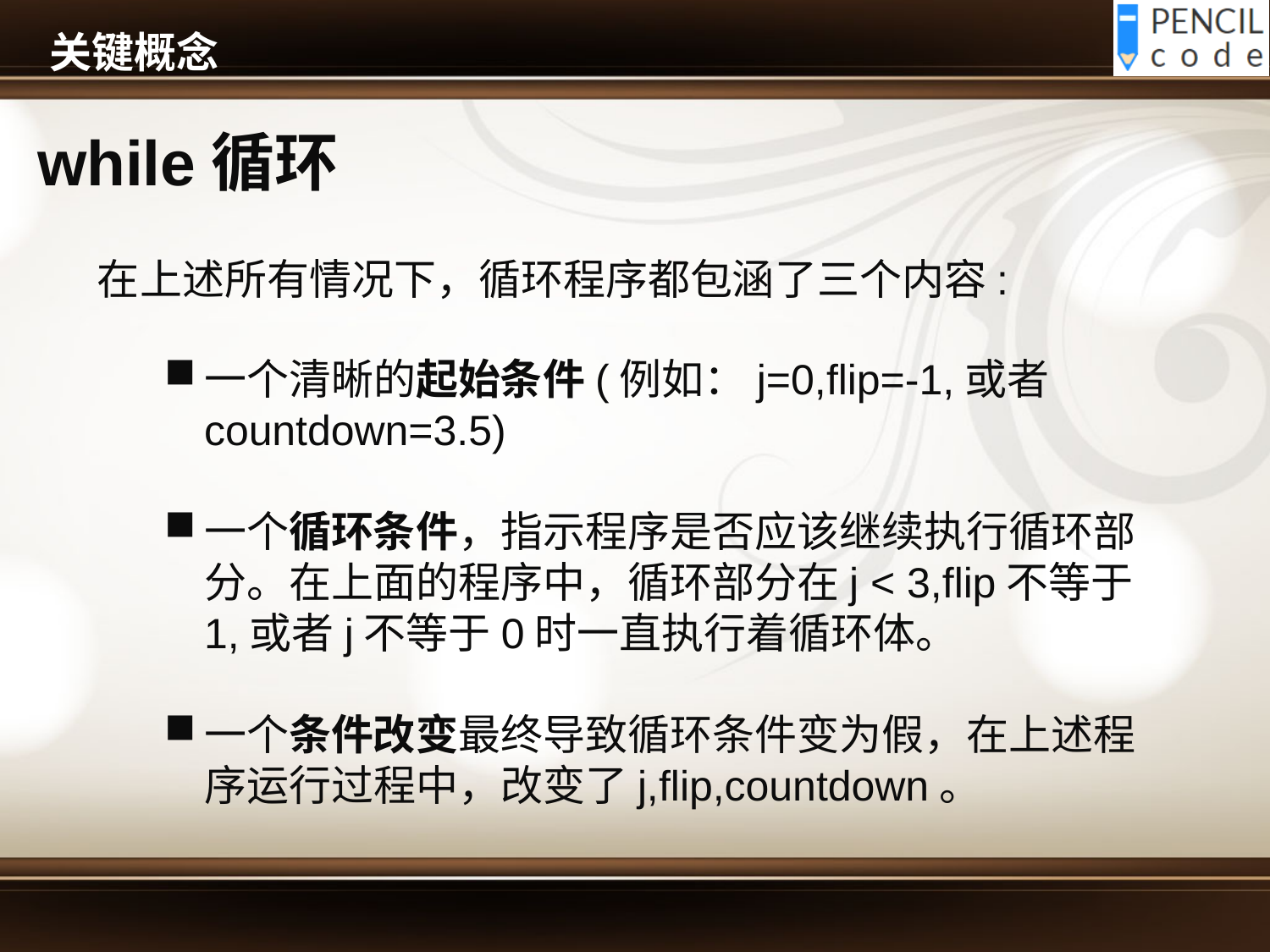

# 关键概念
while循环
在上述所有情况下，循环程序都包涵了三个内容:
一个清晰的起始条件(例如：j=0,flip=-1,或者countdown=3.5)

一个循环条件，指示程序是否应该继续执行循环部分。在上面的程序中，循环部分在j < 3,flip不等于1,或者j不等于0时一直执行着循环体。

一个条件改变最终导致循环条件变为假，在上述程序运行过程中，改变了j,flip,countdown。